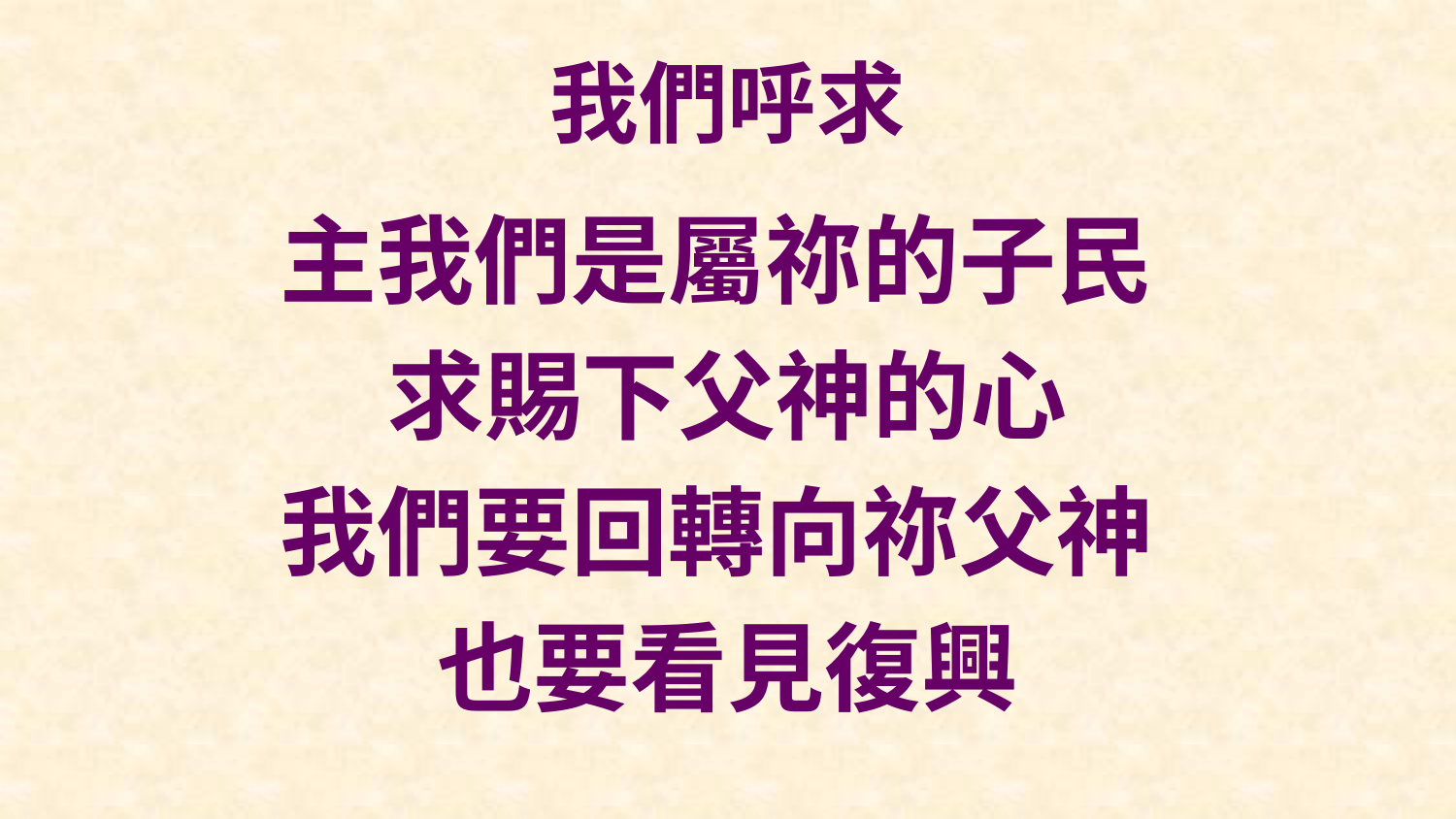

# 我們呼求
主我們是屬祢的子民
求賜下父神的心
我們要回轉向祢父神
也要看見復興